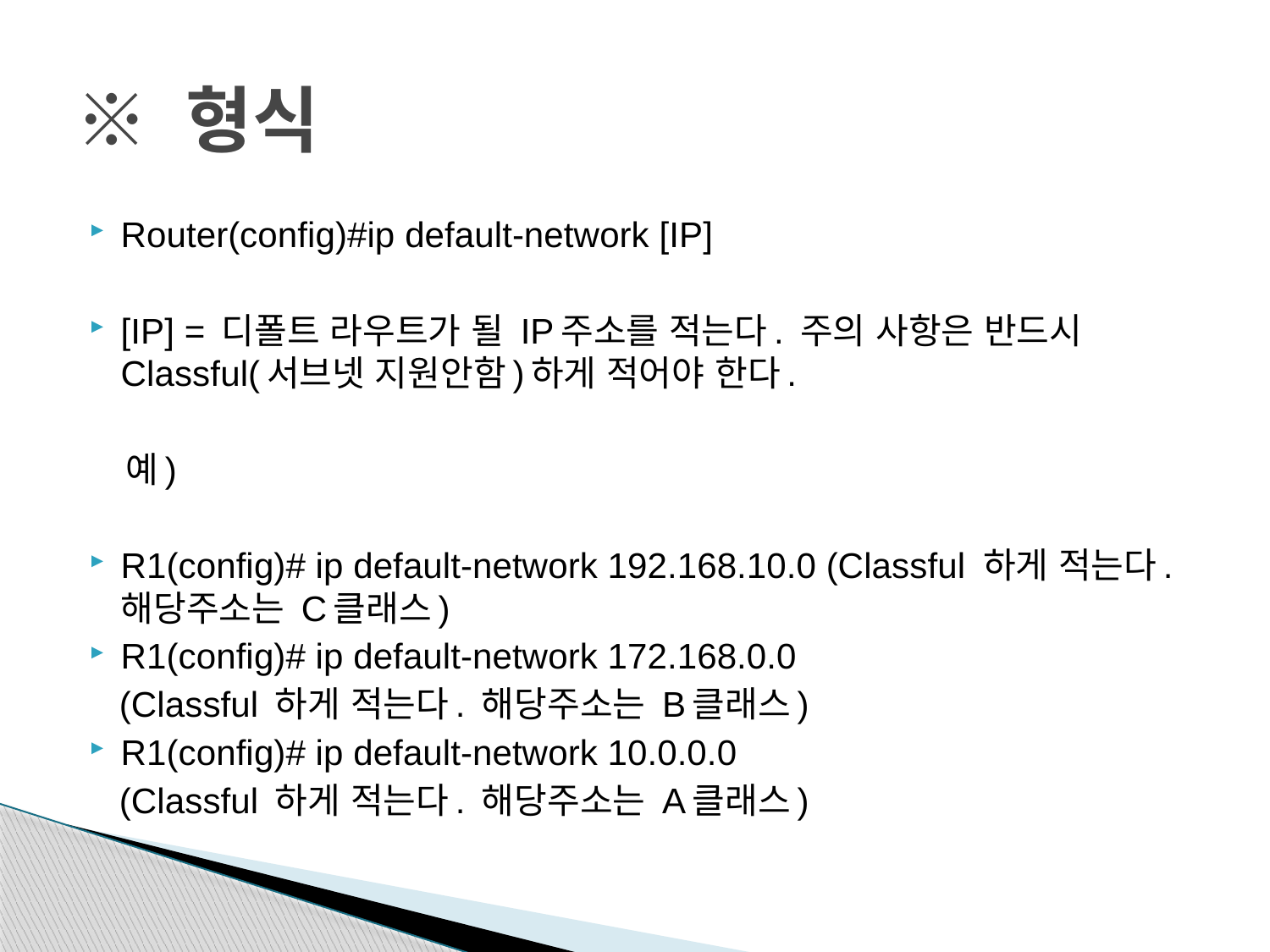

# ※ 형식
Router(config)#ip default-network [IP]

[IP] = 디폴트 라우트가 될 IP주소를 적는다. 주의 사항은 반드시 Classful(서브넷 지원안함)하게 적어야 한다.

   예)

R1(config)# ip default-network 192.168.10.0 (Classful 하게 적는다. 해당주소는 C클래스)
R1(config)# ip default-network 172.168.0.0
   (Classful 하게 적는다. 해당주소는 B클래스)
R1(config)# ip default-network 10.0.0.0
   (Classful 하게 적는다. 해당주소는 A클래스)